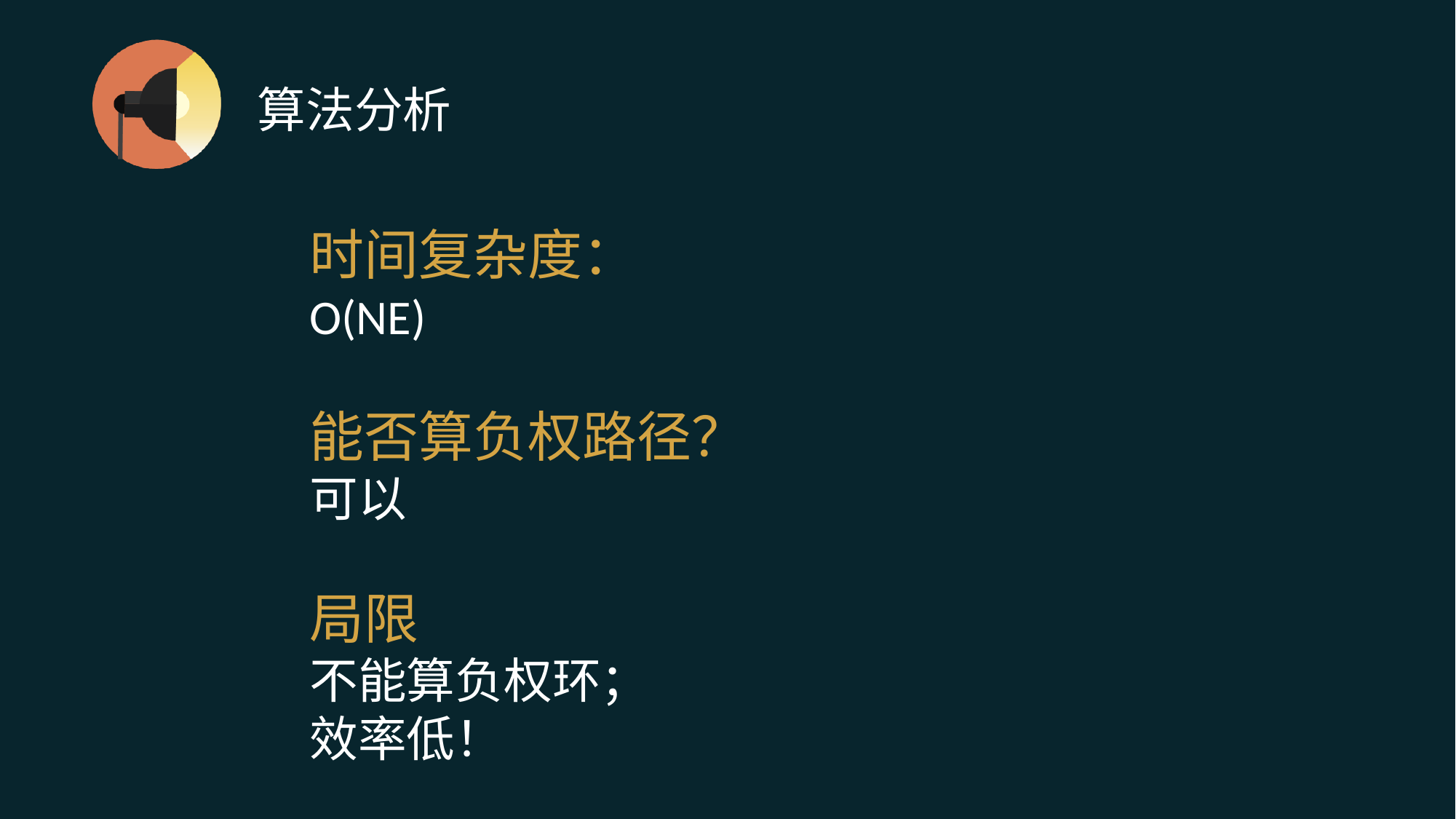

# 算法分析
时间复杂度：
O(NE)

能否算负权路径？
可以

局限
不能算负权环；
效率低！